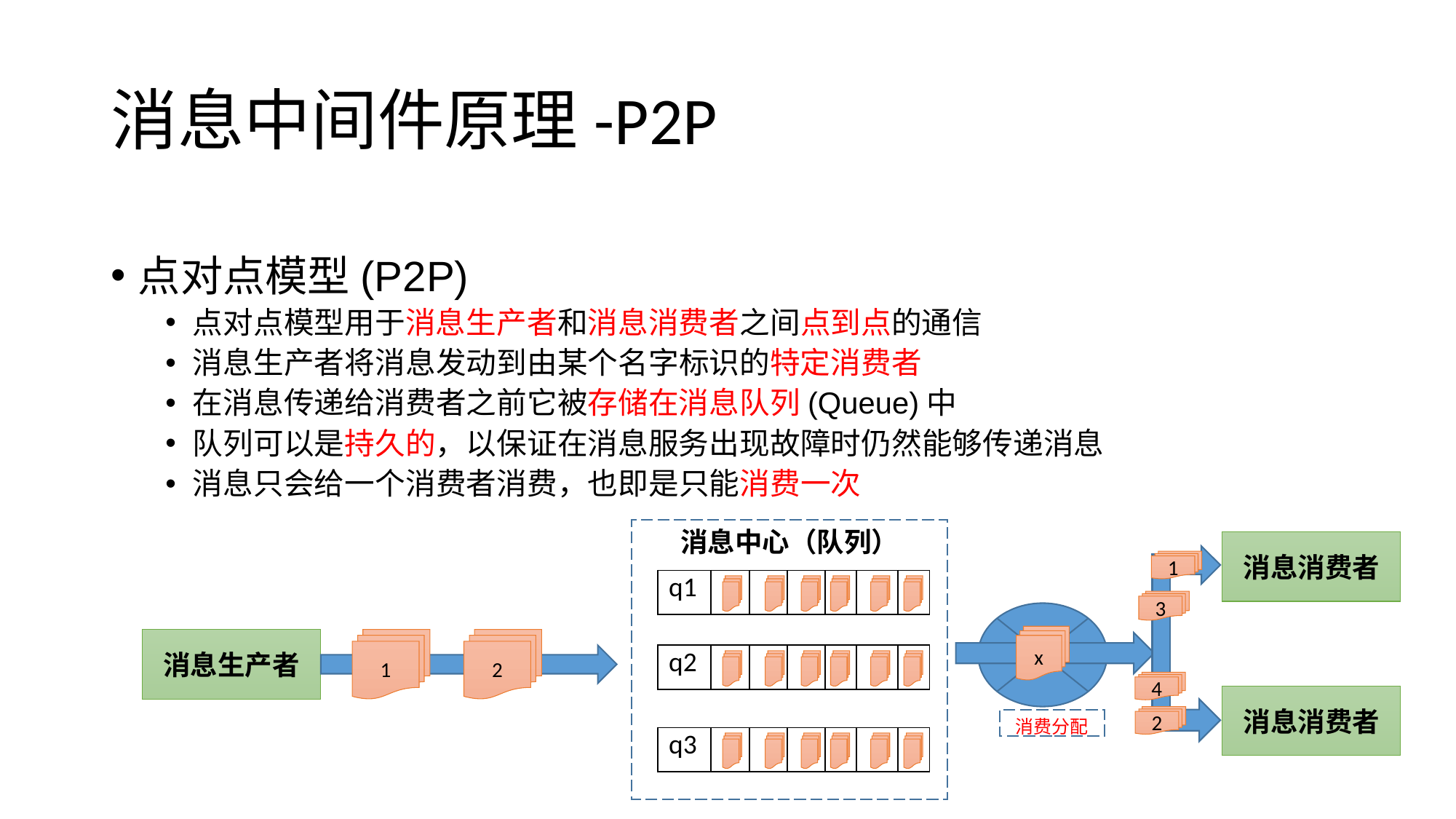

# 消息中间件原理-P2P
点对点模型(P2P)
点对点模型用于消息生产者和消息消费者之间点到点的通信
消息生产者将消息发动到由某个名字标识的特定消费者
在消息传递给消费者之前它被存储在消息队列(Queue)中
队列可以是持久的，以保证在消息服务出现故障时仍然能够传递消息
消息只会给一个消费者消费，也即是只能消费一次

消息中心（队列）
消息消费者

1

| q1 |  |  |  |  |  |  |
| --- | --- | --- | --- | --- | --- | --- |

3

x
消息生产者
1
2

| q2 |  |  |  |  |  |  |
| --- | --- | --- | --- | --- | --- | --- |

4
消息消费者

2
消费分配
| q3 |  |  |  |  |  |  |
| --- | --- | --- | --- | --- | --- | --- |